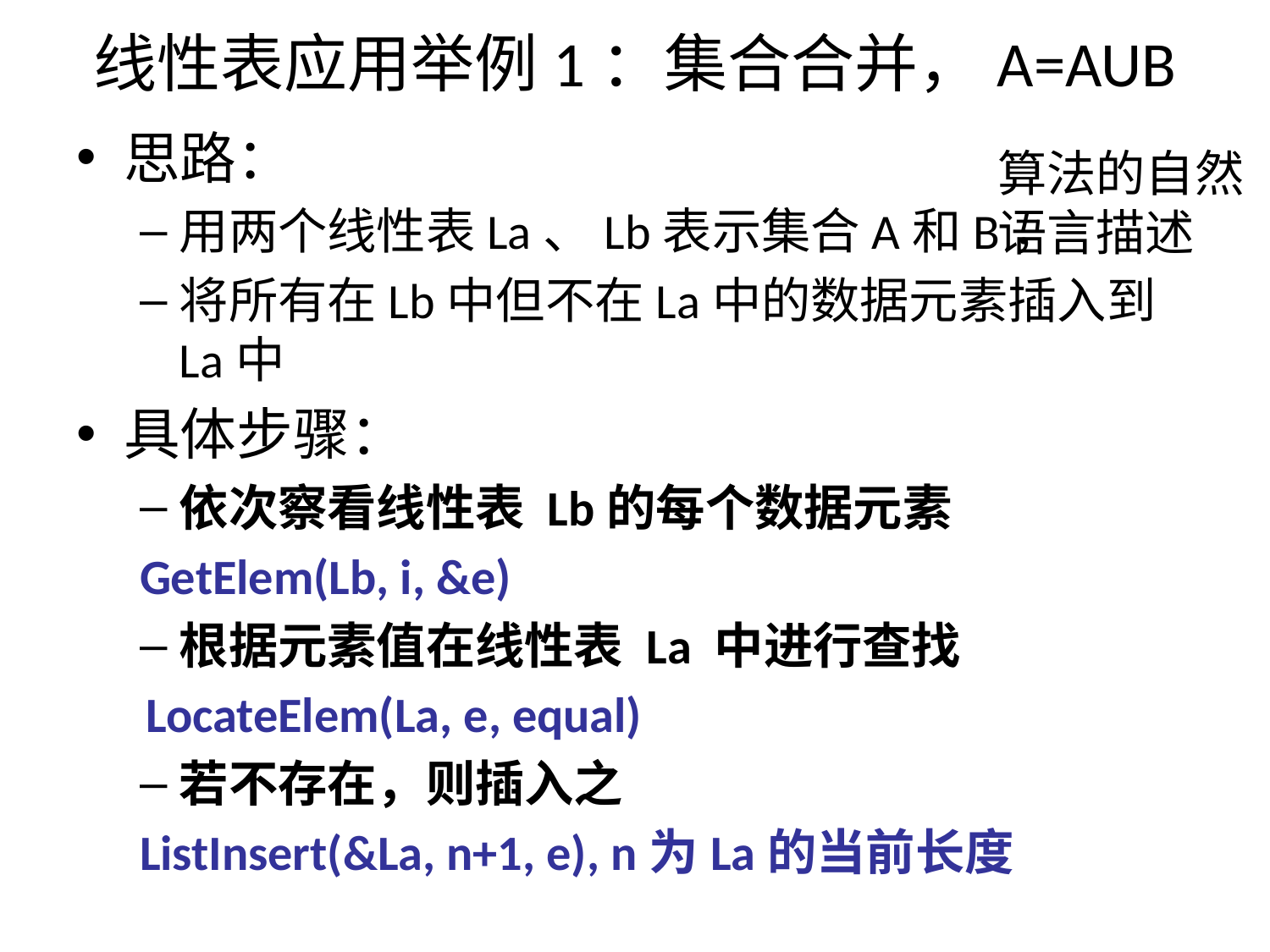

# 线性表应用举例1：集合合并，A=AUB
思路：
用两个线性表La、Lb表示集合A和B，
将所有在Lb中但不在La中的数据元素插入到La中
具体步骤：
依次察看线性表 Lb的每个数据元素
GetElem(Lb, i, &e)
根据元素值在线性表 La 中进行查找
 LocateElem(La, e, equal)
若不存在，则插入之
ListInsert(&La, n+1, e), n为La的当前长度

算法的自然语言描述